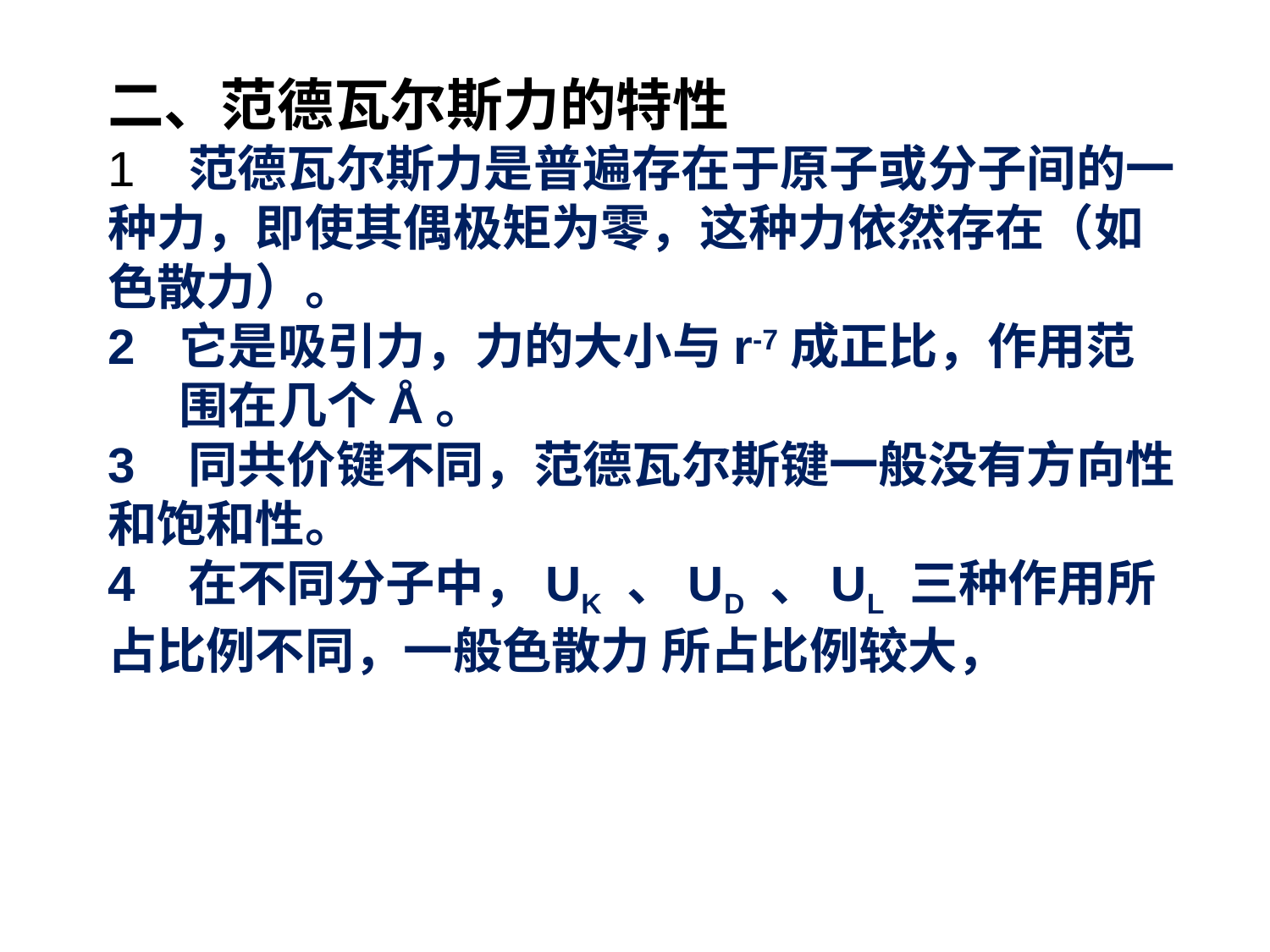

二、范德瓦尔斯力的特性
1   范德瓦尔斯力是普遍存在于原子或分子间的一种力，即使其偶极矩为零，这种力依然存在（如色散力）。
它是吸引力，力的大小与r-7成正比，作用范围在几个Å。
3   同共价键不同，范德瓦尔斯键一般没有方向性和饱和性。
4   在不同分子中，UK 、UD 、UL 三种作用所占比例不同，一般色散力 所占比例较大，